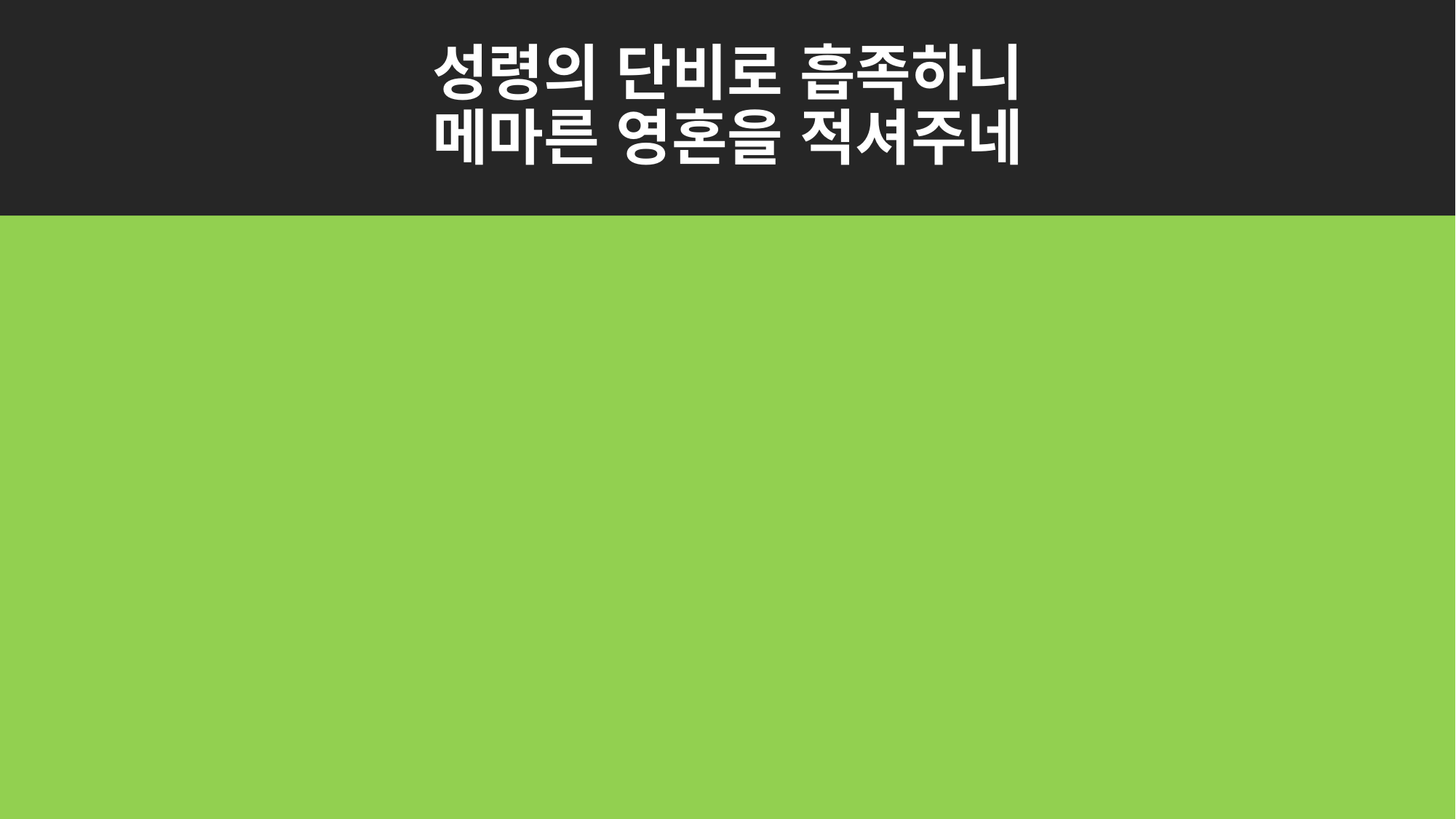

# 성령의 단비로 흡족하니 메마른 영혼을 적셔주네